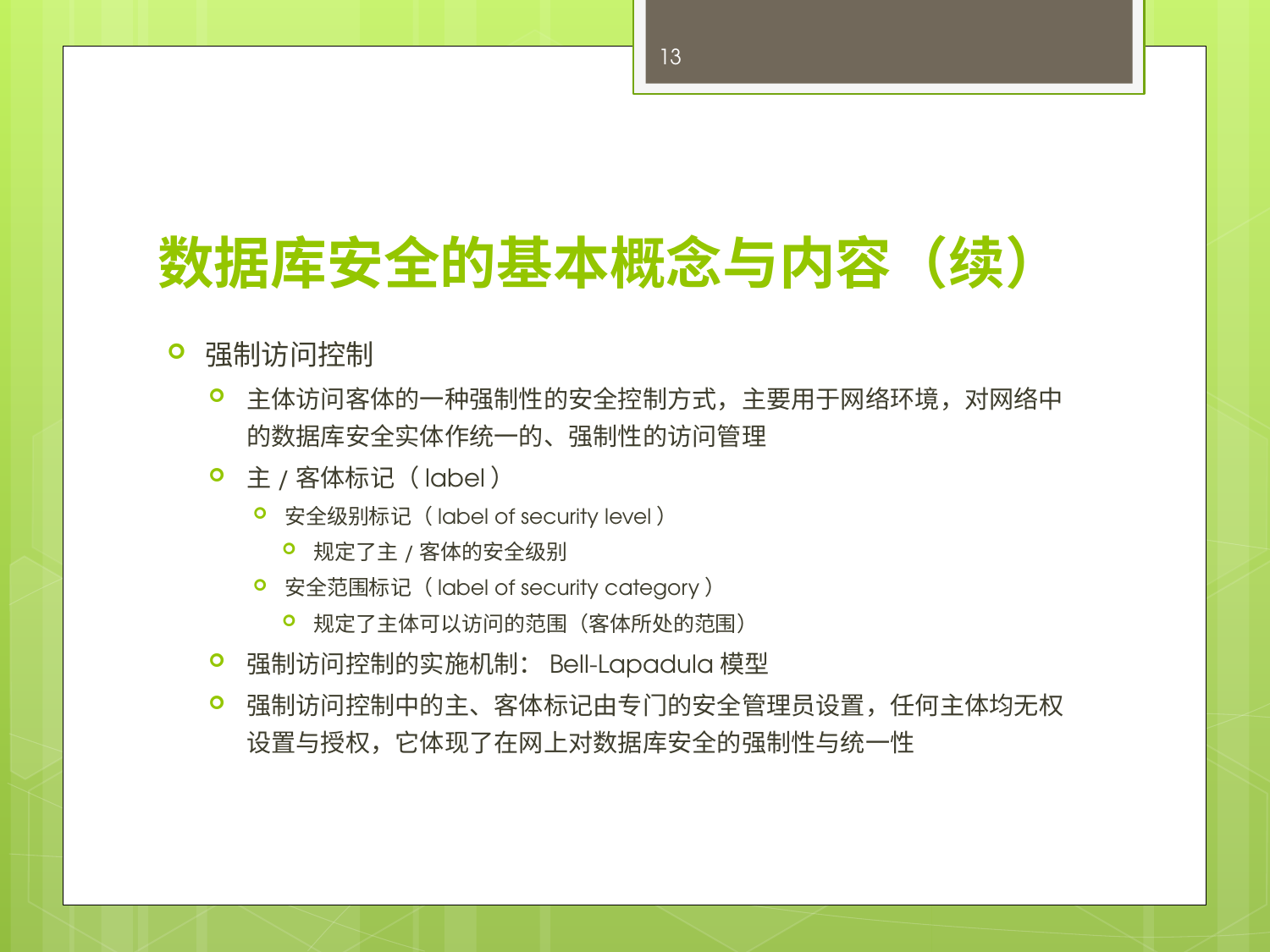

13
# 数据库安全的基本概念与内容（续）
强制访问控制
主体访问客体的一种强制性的安全控制方式，主要用于网络环境，对网络中的数据库安全实体作统一的、强制性的访问管理
主/客体标记（label）
安全级别标记（label of security level）
规定了主/客体的安全级别
安全范围标记（label of security category）
规定了主体可以访问的范围（客体所处的范围）
强制访问控制的实施机制：Bell-Lapadula模型
强制访问控制中的主、客体标记由专门的安全管理员设置，任何主体均无权设置与授权，它体现了在网上对数据库安全的强制性与统一性